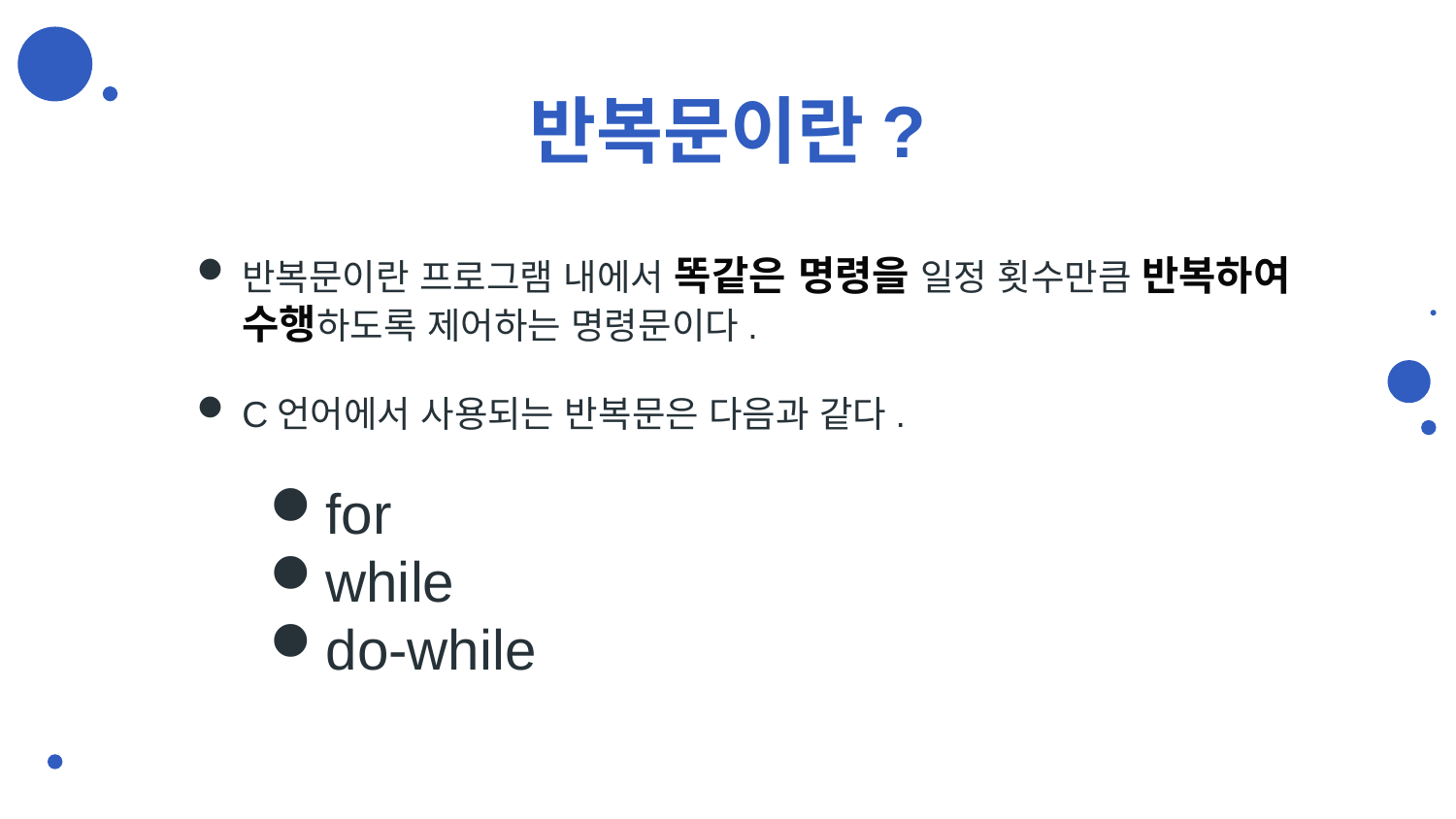

# 반복문이란?
반복문이란 프로그램 내에서 똑같은 명령을 일정 횟수만큼 반복하여 수행하도록 제어하는 명령문이다.

C언어에서 사용되는 반복문은 다음과 같다.

for
while
do-while